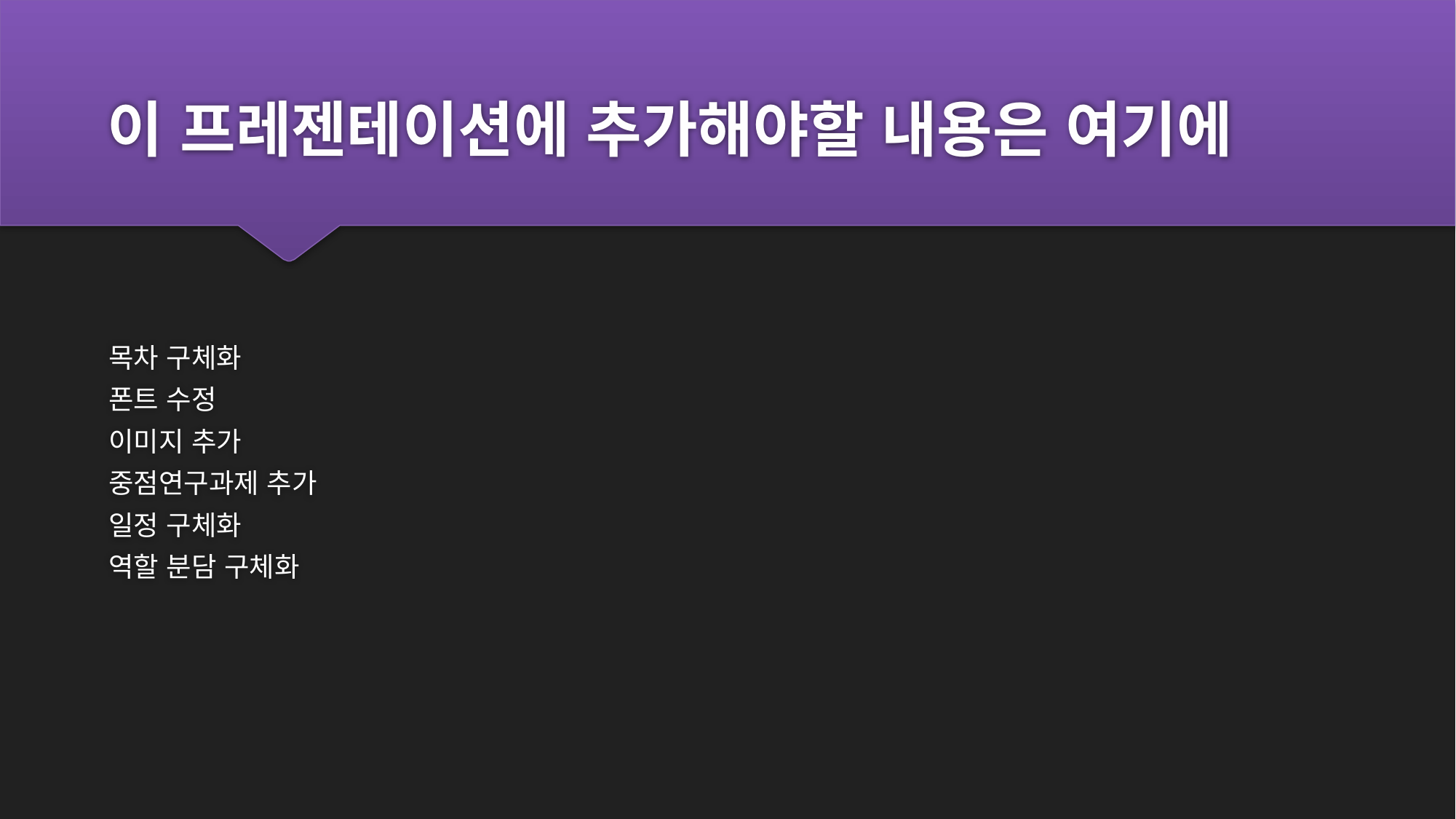

# 이 프레젠테이션에 추가해야할 내용은 여기에
목차 구체화
폰트 수정
이미지 추가
중점연구과제 추가
일정 구체화
역할 분담 구체화